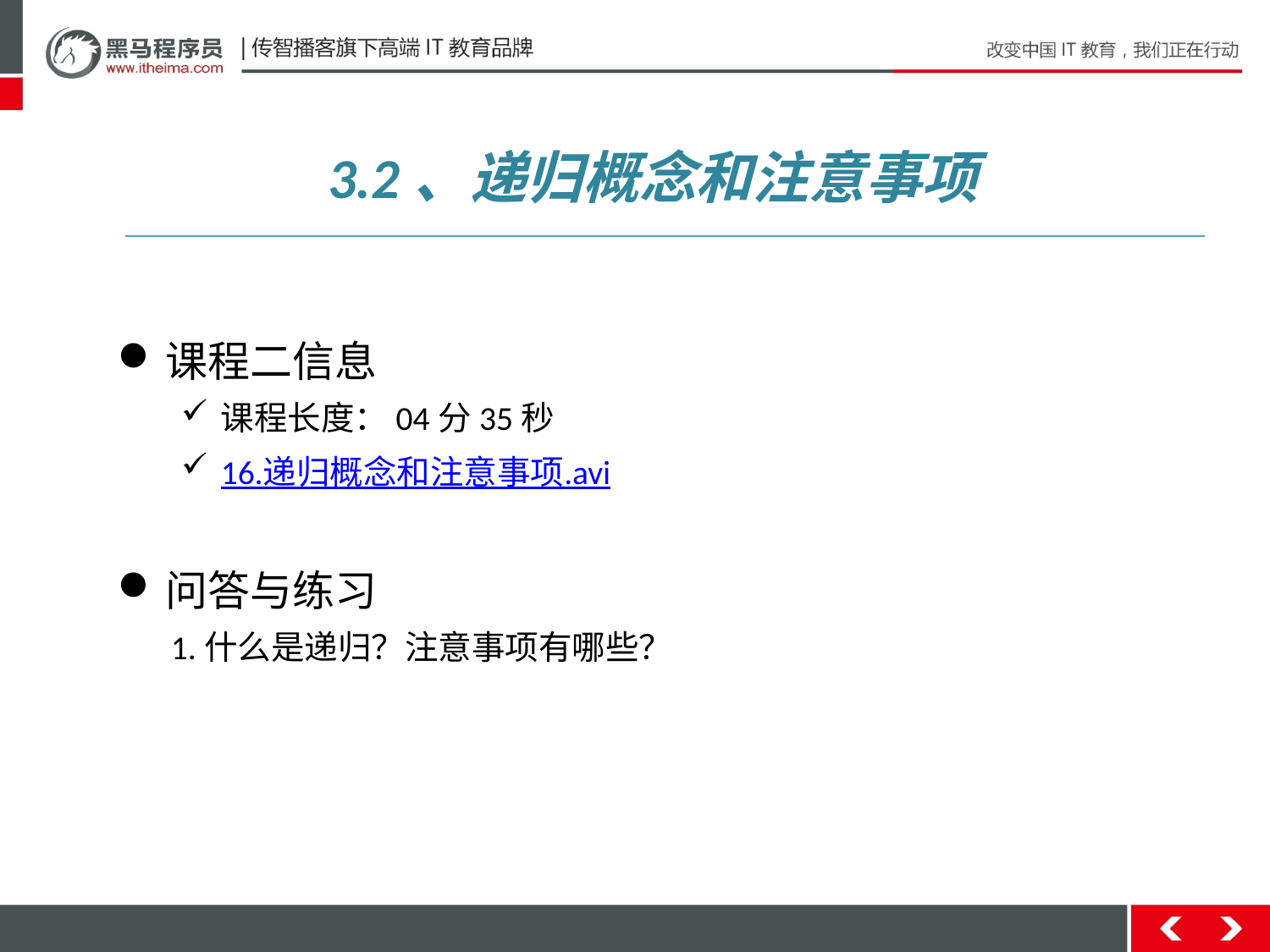

3.2、递归概念和注意事项

课程二信息
课程长度：04分35秒
16.递归概念和注意事项.avi

问答与练习
       1.什么是递归？注意事项有哪些？